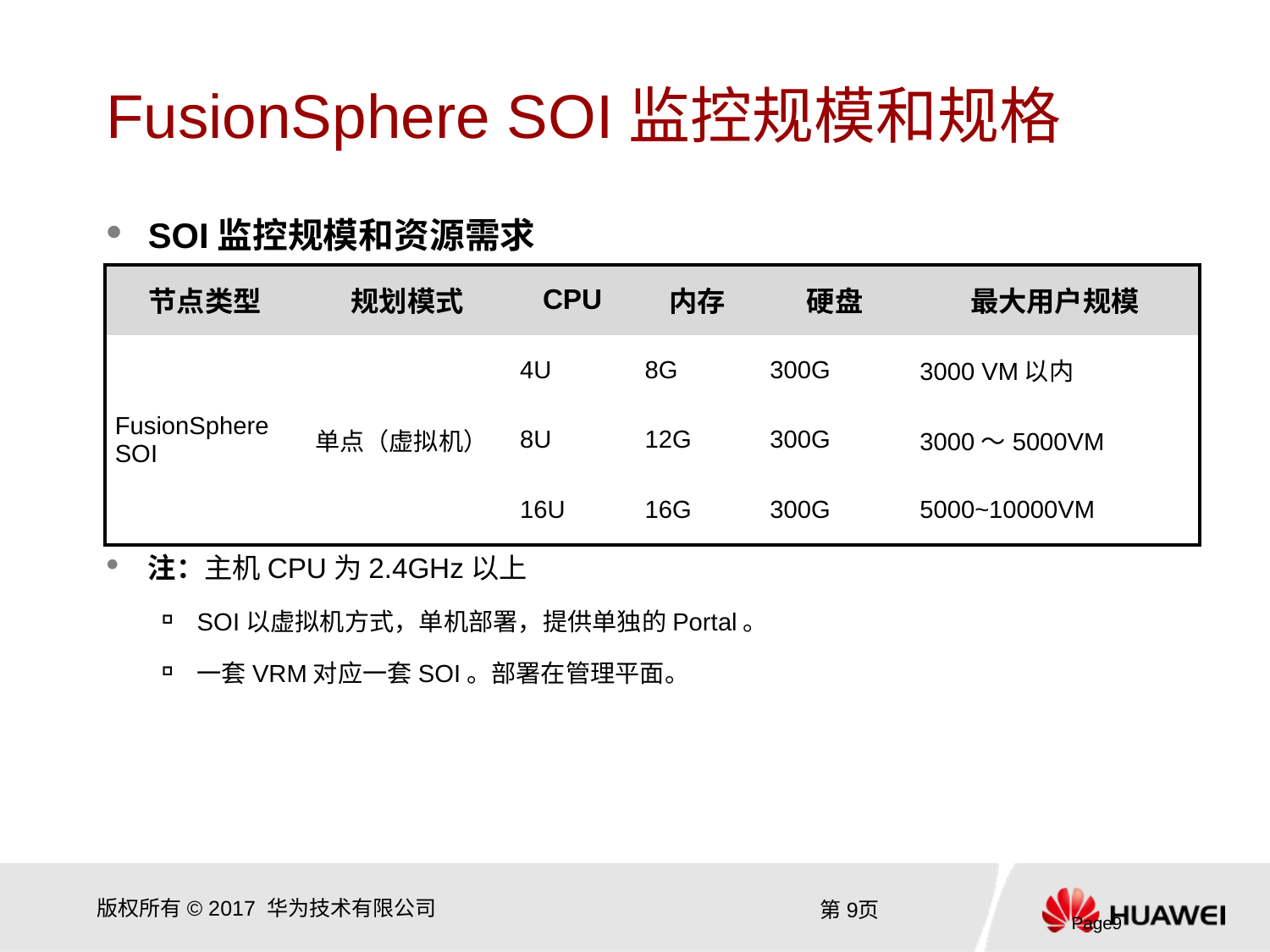

# FusionSphere SOI监控规模和规格
SOI监控规模和资源需求

注：主机CPU为2.4GHz以上
SOI以虚拟机方式，单机部署，提供单独的Portal。
一套VRM对应一套SOI。部署在管理平面。

| 节点类型 | 规划模式 | CPU | 内存 | 硬盘 | 最大用户规模 |
| --- | --- | --- | --- | --- | --- |
| FusionSphere SOI | 单点（虚拟机） | 4U | 8G | 300G | 3000 VM以内 |
|  |  | 8U | 12G | 300G | 3000～5000VM |
|  |  | 16U | 16G | 300G | 5000~10000VM |
Page9